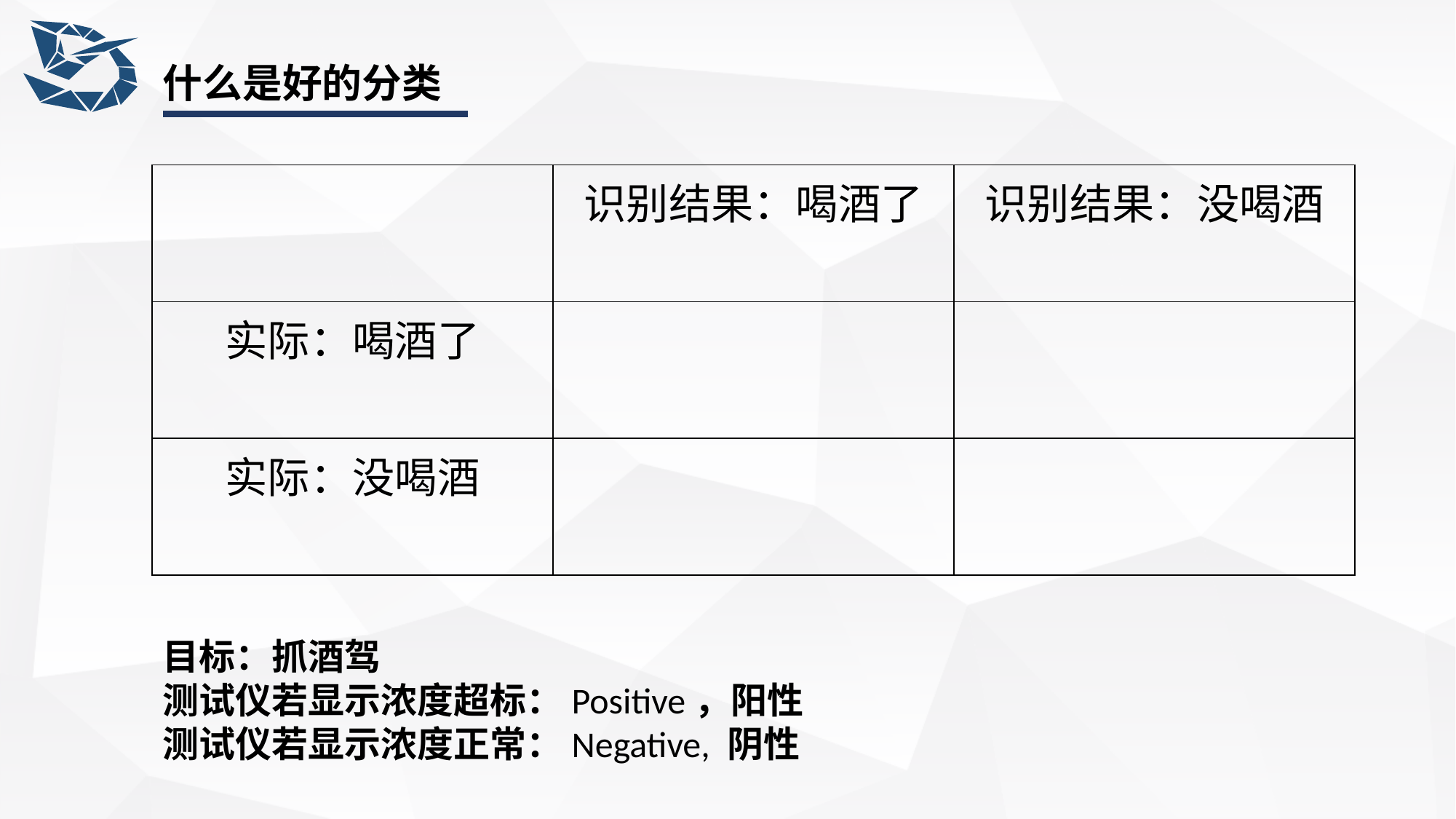

# 什么是好的分类
|  | 识别结果：喝酒了 | 识别结果：没喝酒 |
| --- | --- | --- |
| 实际：喝酒了 |  |  |
| 实际：没喝酒 |  |  |
目标：抓酒驾
测试仪若显示浓度超标：Positive，阳性
测试仪若显示浓度正常：Negative, 阴性